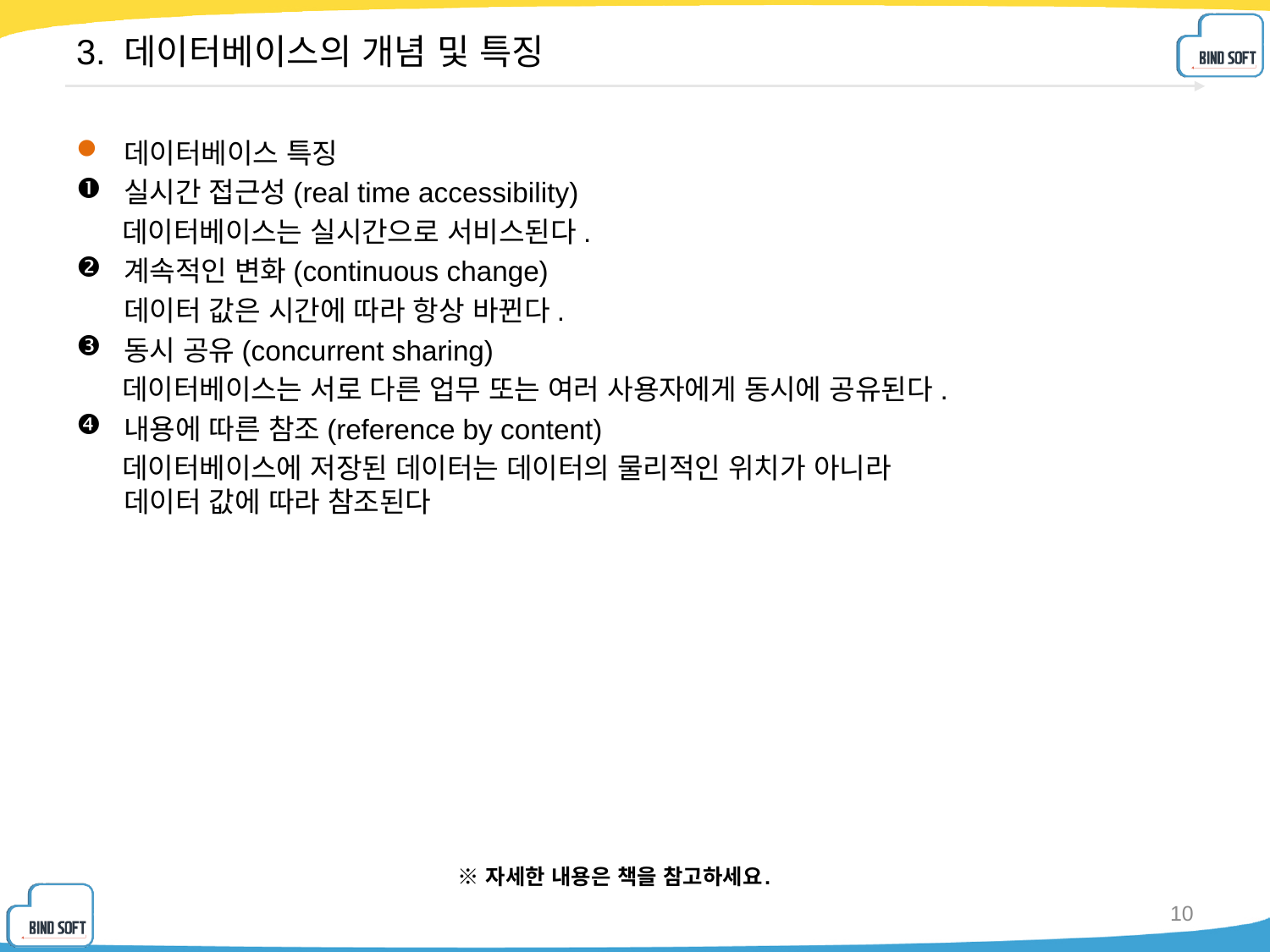

# 3. 데이터베이스의 개념 및 특징
데이터베이스 특징
실시간 접근성(real time accessibility)
     데이터베이스는 실시간으로 서비스된다.
계속적인 변화(continuous change)
	데이터 값은 시간에 따라 항상 바뀐다.
동시 공유(concurrent sharing)
     데이터베이스는 서로 다른 업무 또는 여러 사용자에게 동시에 공유된다.
내용에 따른 참조(reference by content)
     데이터베이스에 저장된 데이터는 데이터의 물리적인 위치가 아니라
데이터 값에 따라 참조된다
※ 자세한 내용은 책을 참고하세요.
10